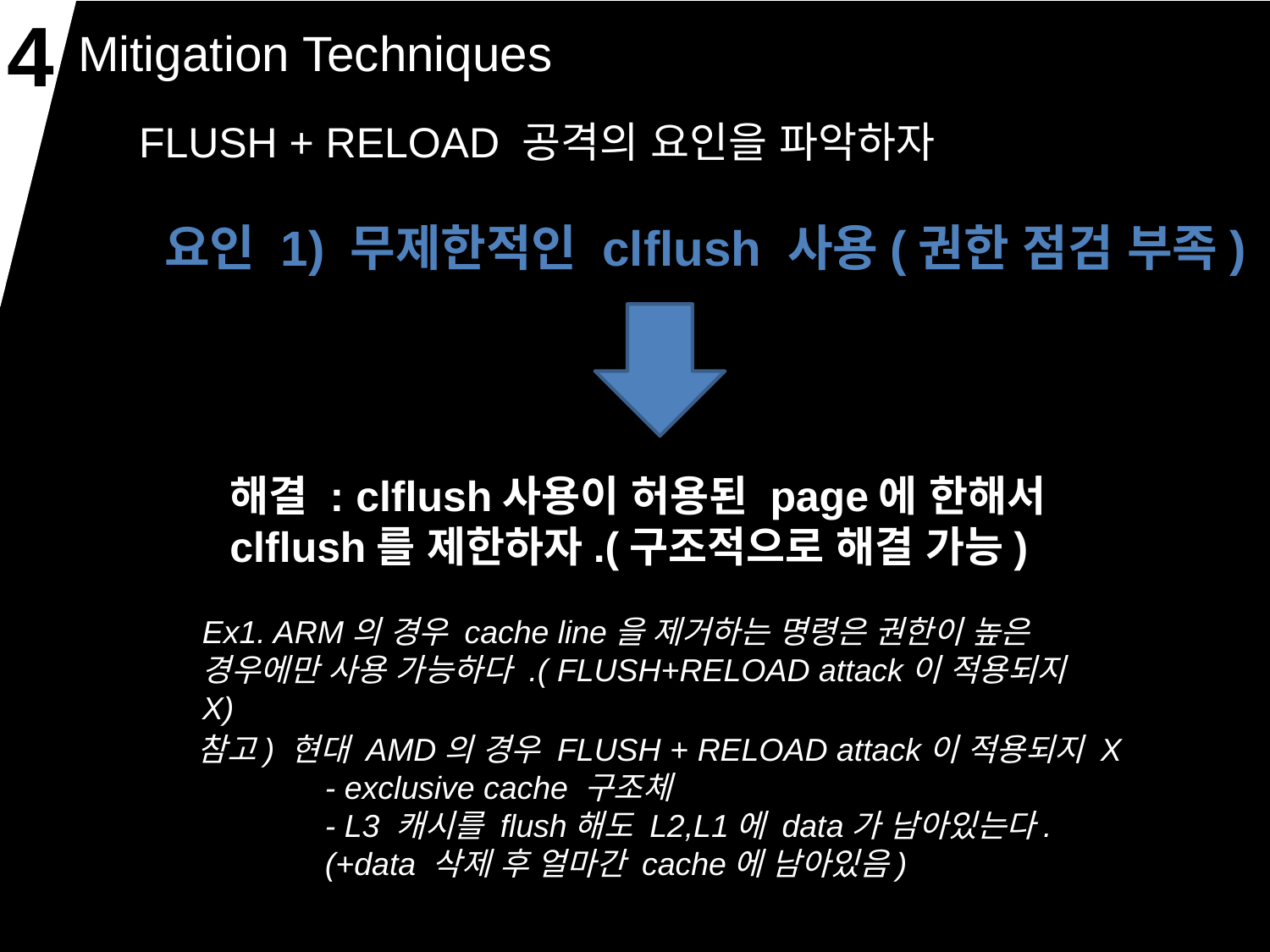

4

   Mitigation Techniques
FLUSH + RELOAD 공격의 요인을 파악하자

 요인 1) 무제한적인 clflush 사용(권한 점검 부족)

해결 : clflush사용이 허용된 page에 한해서 clflush를 제한하자.(구조적으로 해결 가능)
Ex1. ARM의 경우 cache line을 제거하는 명령은 권한이 높은 경우에만 사용 가능하다 .( FLUSH+RELOAD attack이 적용되지 X).
참고) 현대 AMD의 경우 FLUSH + RELOAD attack이 적용되지 X
	- exclusive cache 구조체
	- L3 캐시를 flush해도 L2,L1에 data가 남아있는다.
	(+data 삭제 후 얼마간 cache에 남아있음)